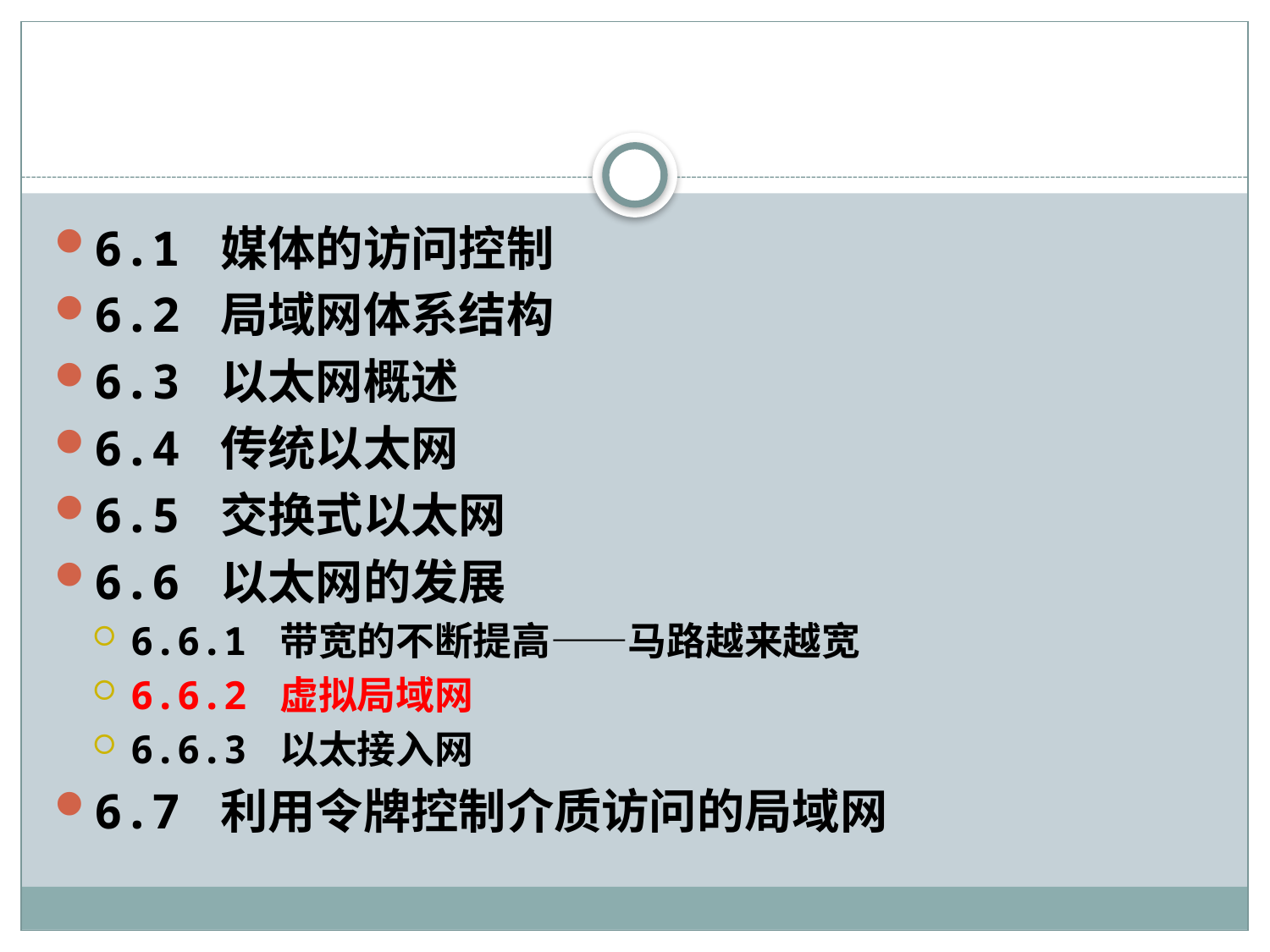

#
6.1 媒体的访问控制
6.2 局域网体系结构
6.3 以太网概述
6.4 传统以太网
6.5 交换式以太网
6.6 以太网的发展
6.6.1 带宽的不断提高——马路越来越宽
6.6.2 虚拟局域网
6.6.3 以太接入网
6.7 利用令牌控制介质访问的局域网